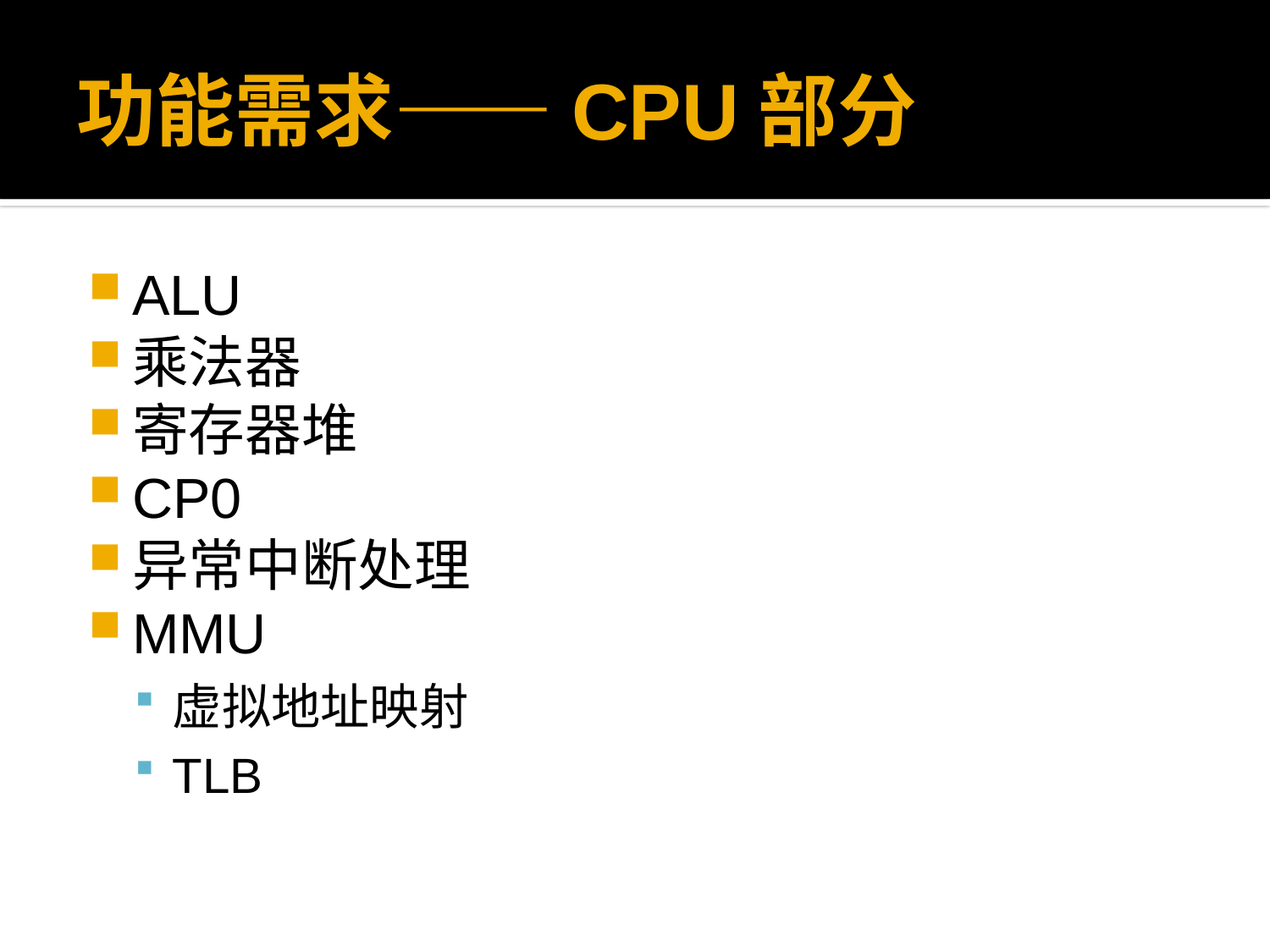

# 功能需求——CPU部分
ALU
乘法器
寄存器堆
CP0
异常中断处理
MMU
虚拟地址映射
TLB